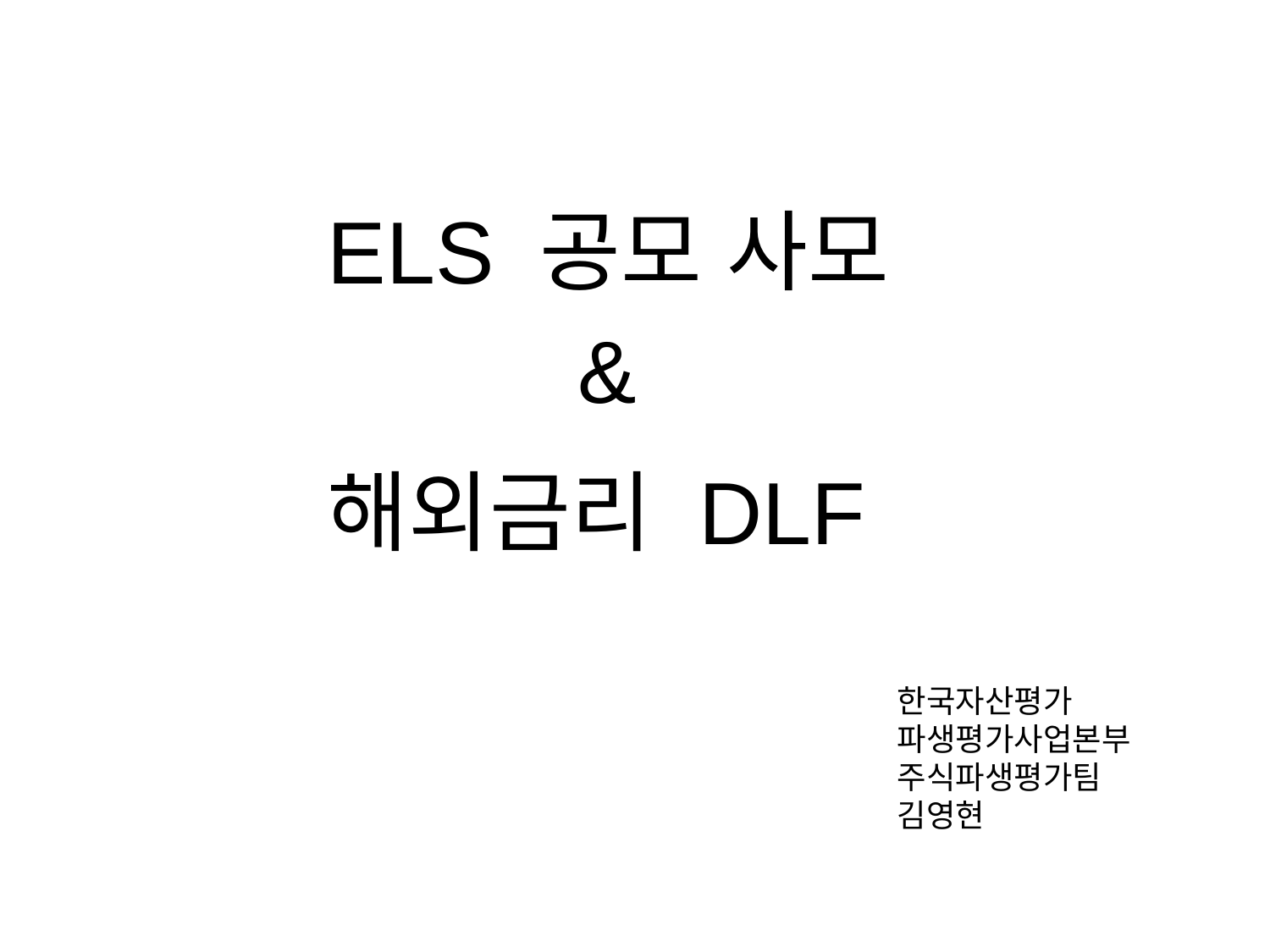

ELS 공모 사모
&
해외금리 DLF
한국자산평가
파생평가사업본부
주식파생평가팀
김영현